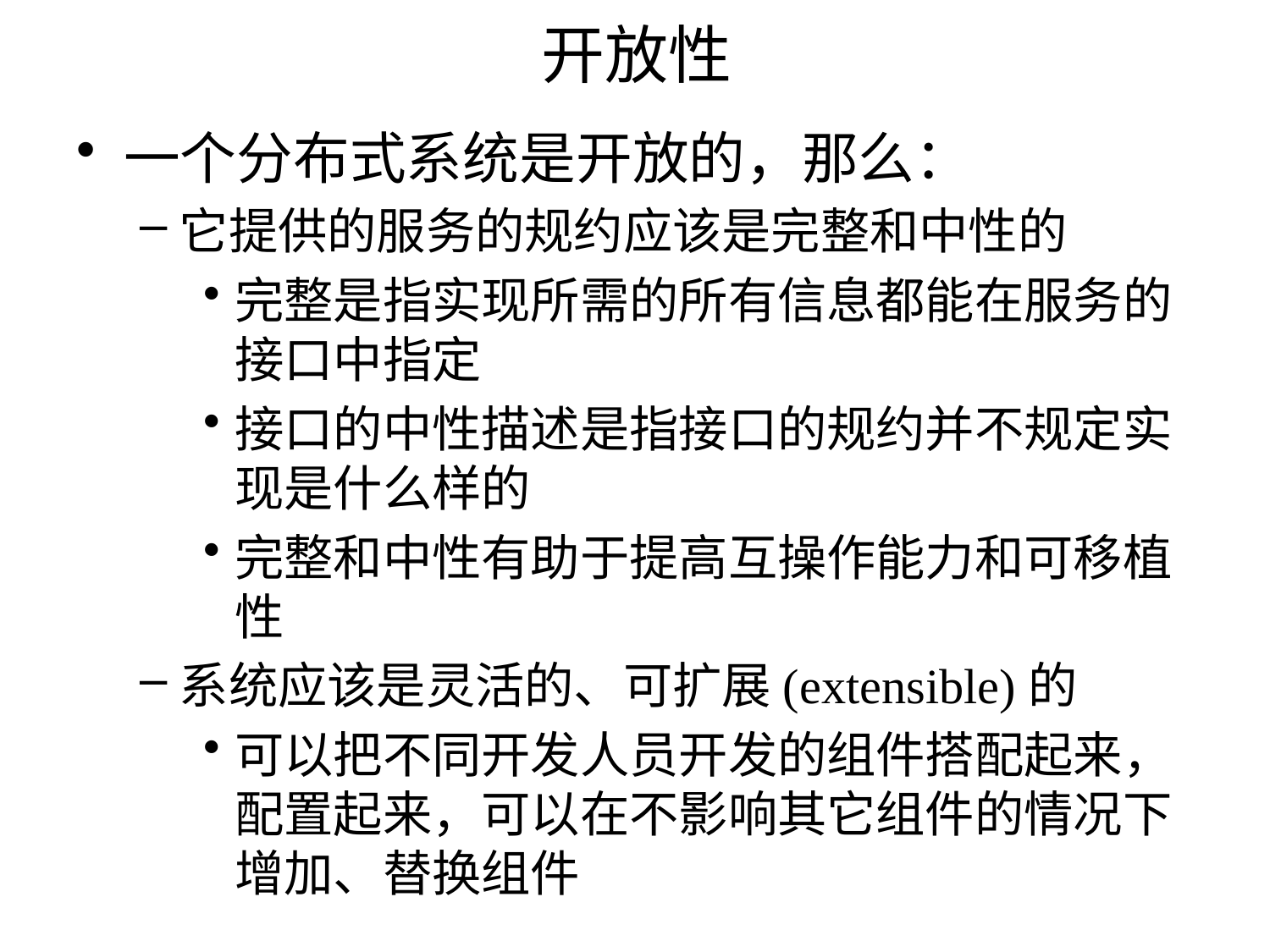

# 开放性
一个分布式系统是开放的，那么：
它提供的服务的规约应该是完整和中性的
完整是指实现所需的所有信息都能在服务的接口中指定
接口的中性描述是指接口的规约并不规定实现是什么样的
完整和中性有助于提高互操作能力和可移植性
系统应该是灵活的、可扩展(extensible)的
可以把不同开发人员开发的组件搭配起来，配置起来，可以在不影响其它组件的情况下增加、替换组件